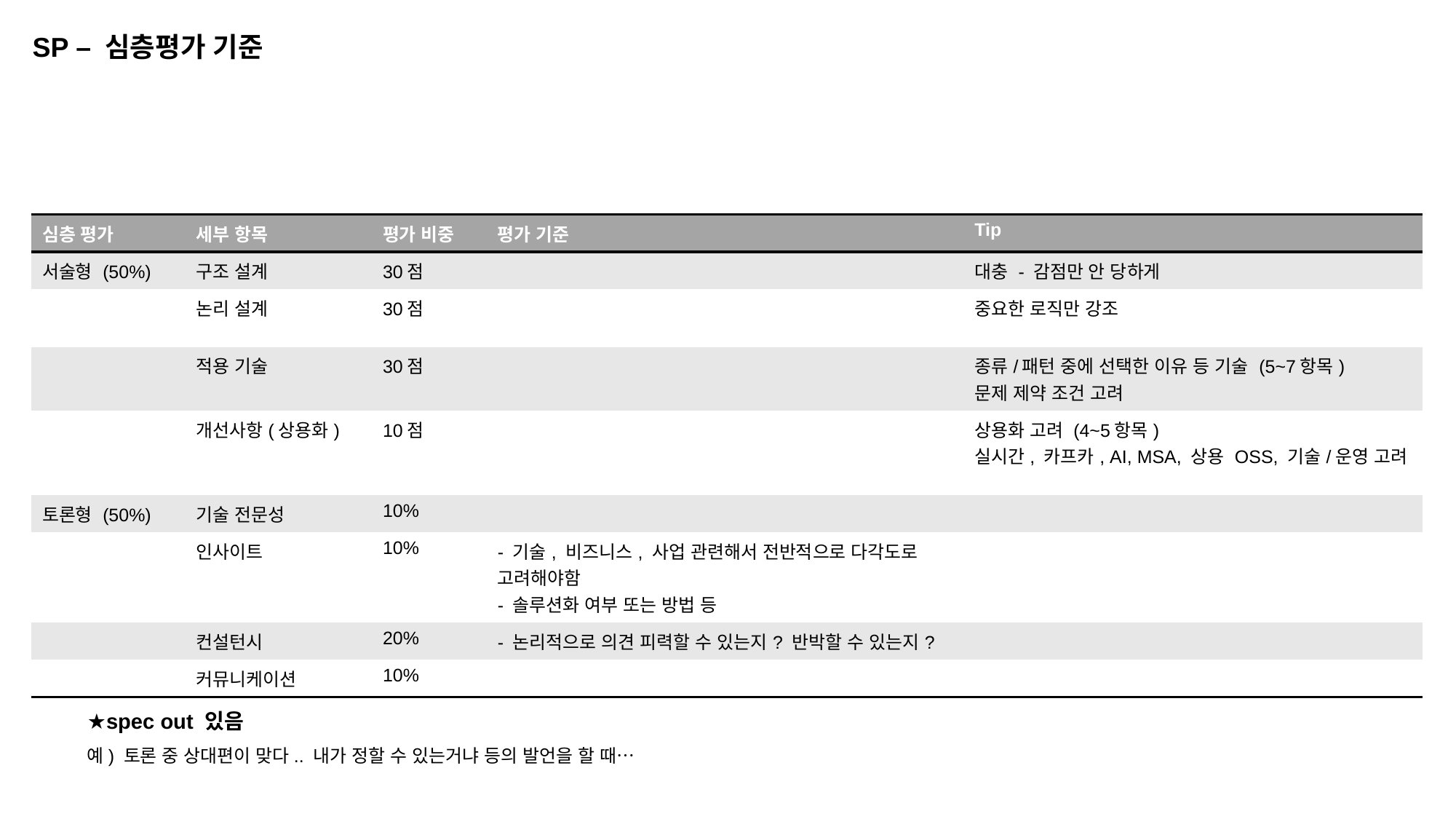

SP – 심층평가 기준
| 심층 평가 | 세부 항목 | 평가 비중 | 평가 기준 | Tip |
| --- | --- | --- | --- | --- |
| 서술형 (50%) | 구조 설계 | 30점 |  | 대충 - 감점만 안 당하게 |
|  | 논리 설계 | 30점 |  | 중요한 로직만 강조 |
|  | 적용 기술 | 30점 |  | 종류/패턴 중에 선택한 이유 등 기술 (5~7항목) 문제 제약 조건 고려 |
|  | 개선사항(상용화) | 10점 |  | 상용화 고려 (4~5항목) 실시간, 카프카, AI, MSA, 상용 OSS, 기술/운영 고려 |
| 토론형 (50%) | 기술 전문성 | 10% |  |  |
|  | 인사이트 | 10% | - 기술, 비즈니스, 사업 관련해서 전반적으로 다각도로 고려해야함 - 솔루션화 여부 또는 방법 등 |  |
|  | 컨설턴시 | 20% | - 논리적으로 의견 피력할 수 있는지? 반박할 수 있는지? |  |
|  | 커뮤니케이션 | 10% |  |  |
★spec out 있음
예) 토론 중 상대편이 맞다.. 내가 정할 수 있는거냐 등의 발언을 할 때…